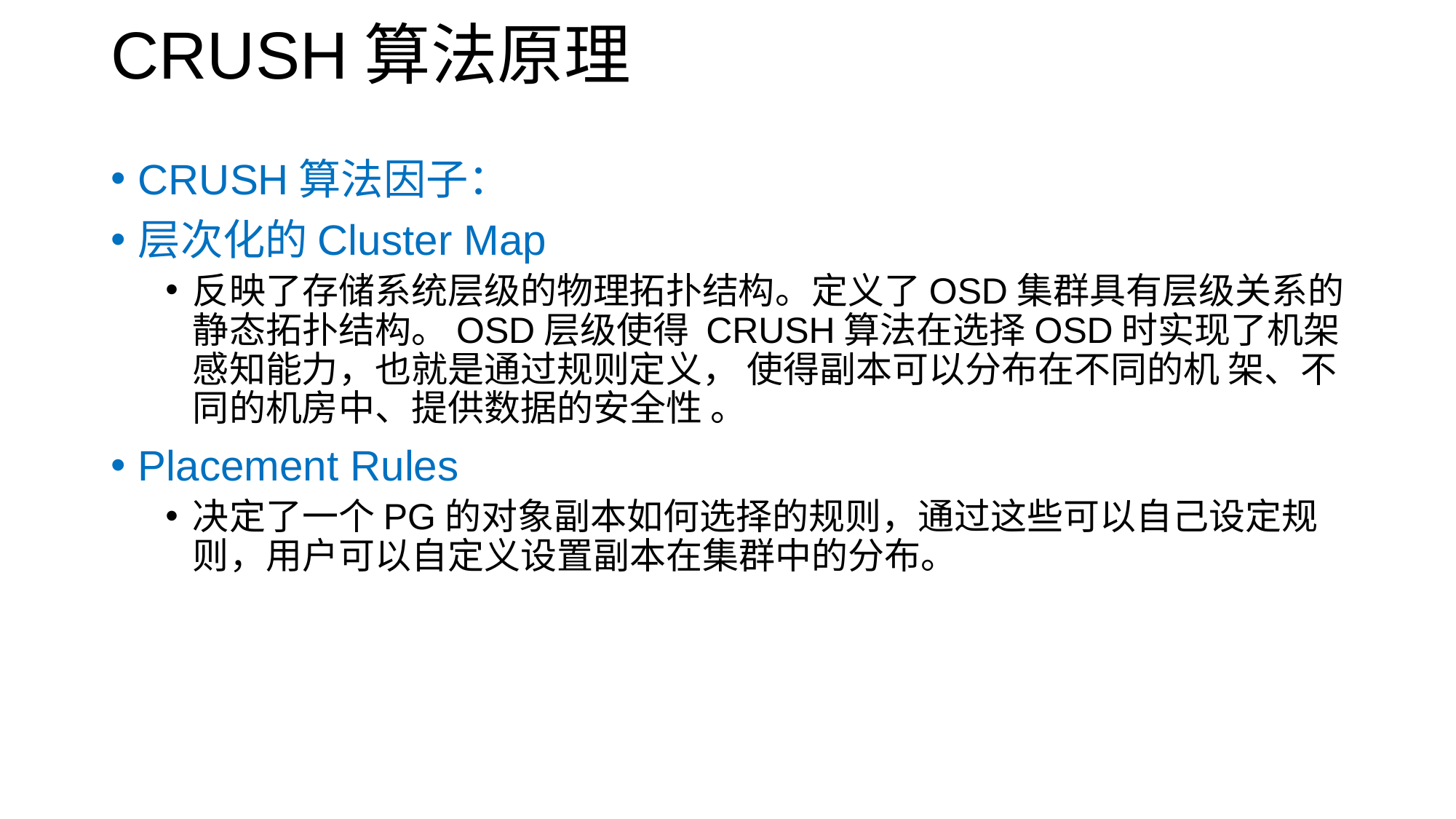

# CRUSH算法原理
CRUSH算法因子：
层次化的Cluster Map
反映了存储系统层级的物理拓扑结构。定义了OSD集群具有层级关系的 静态拓扑结构。OSD层级使得 CRUSH算法在选择OSD时实现了机架感知能力，也就是通过规则定义， 使得副本可以分布在不同的机 架、不同的机房中、提供数据的安全性 。
Placement Rules
决定了一个PG的对象副本如何选择的规则，通过这些可以自己设定规则，用户可以自定义设置副本在集群中的分布。